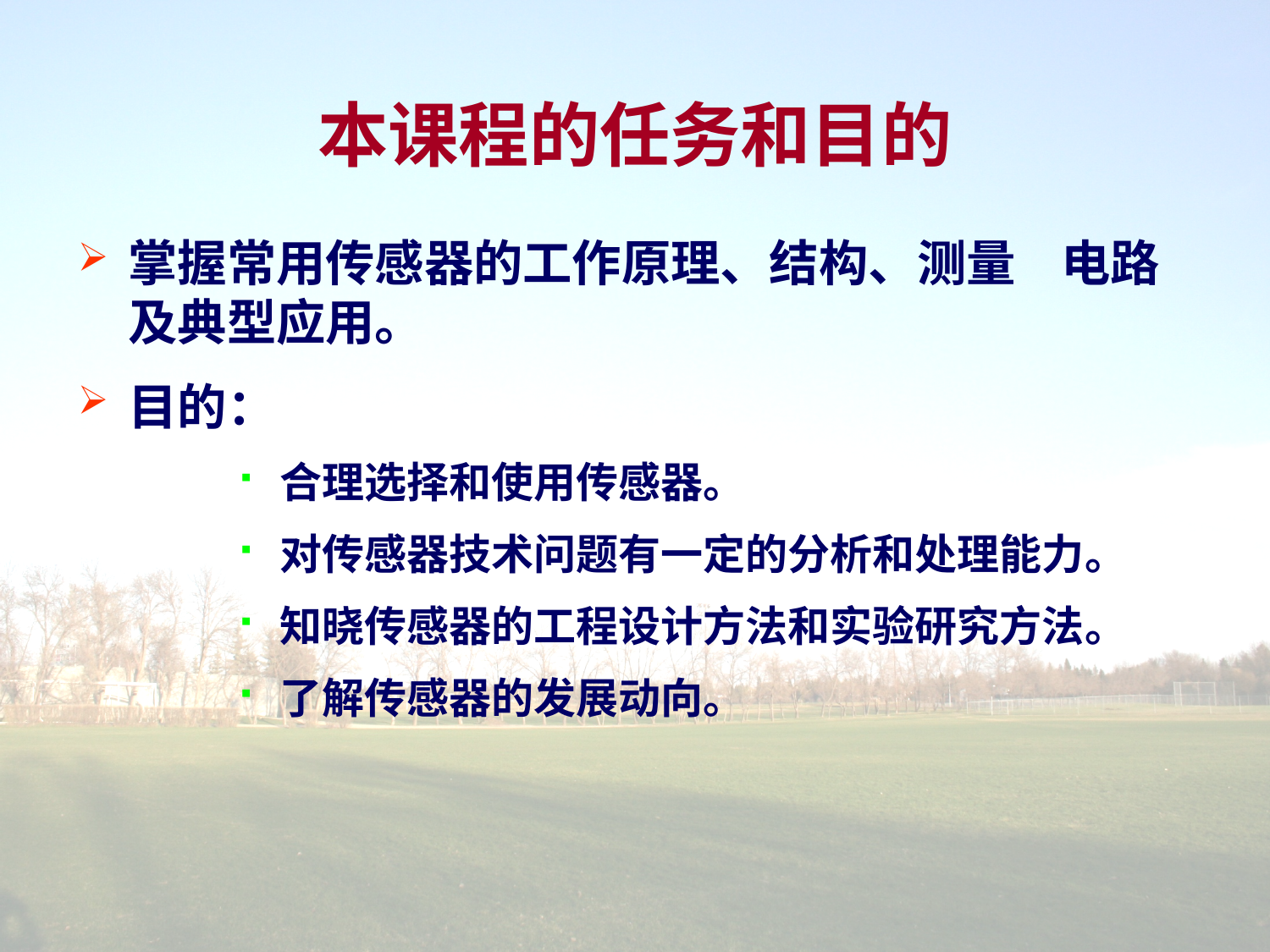

# 本课程的任务和目的
掌握常用传感器的工作原理、结构、测量    电路及典型应用。
目的：
合理选择和使用传感器。
对传感器技术问题有一定的分析和处理能力。
知晓传感器的工程设计方法和实验研究方法。
了解传感器的发展动向。